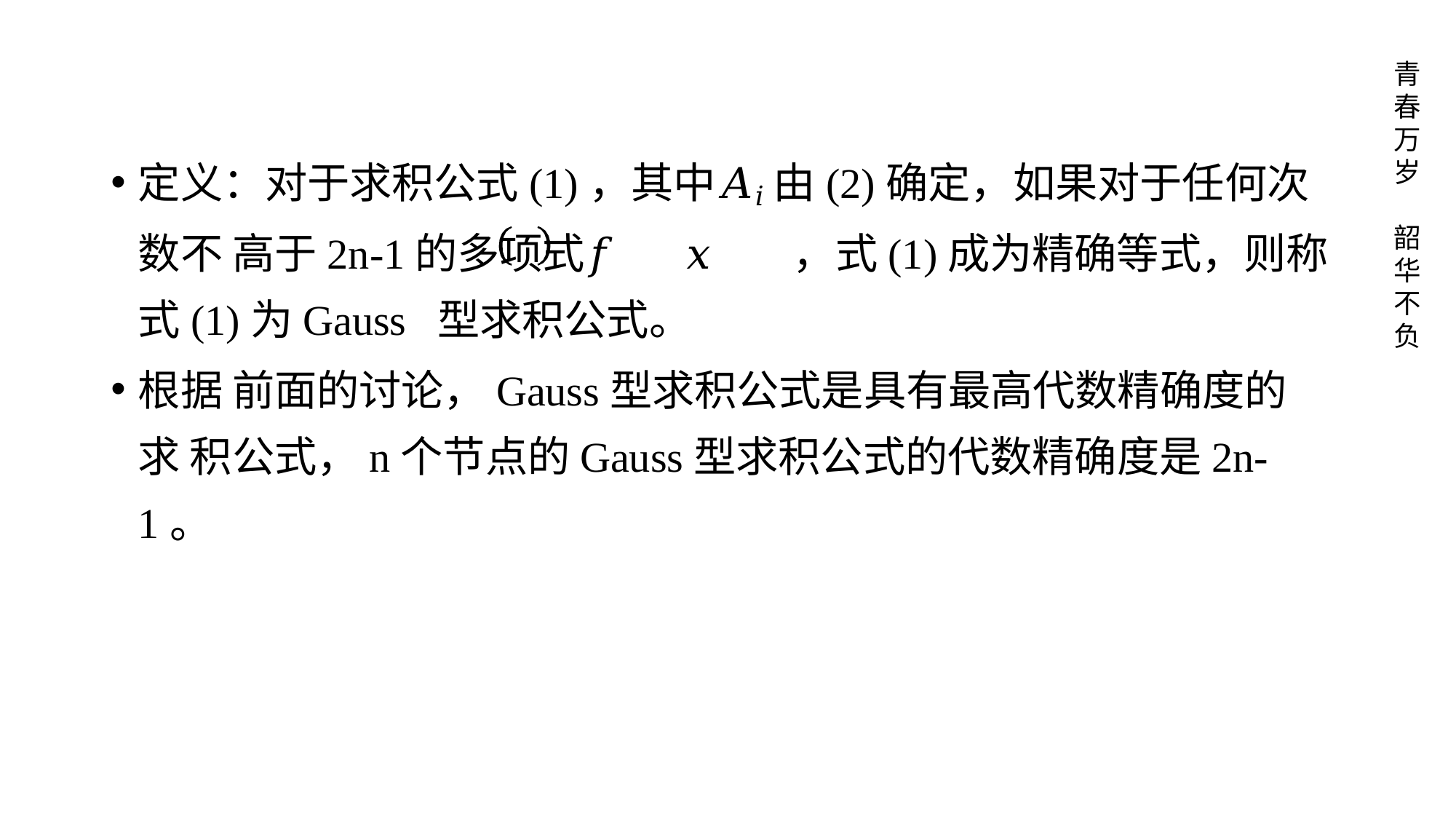

青 春 万 岁
定义：对于求积公式(1)，其中𝐴𝑖由(2)确定，如果对于任何次数不 高于2n-1的多项式𝑓	𝑥	，式(1)成为精确等式，则称式(1)为Gauss  型求积公式。
韶 华 不 负

根据 前面的讨论，Gauss型求积公式是具有最高代数精确度的求 积公式，n个节点的Gauss型求积公式的代数精确度是2n-1。